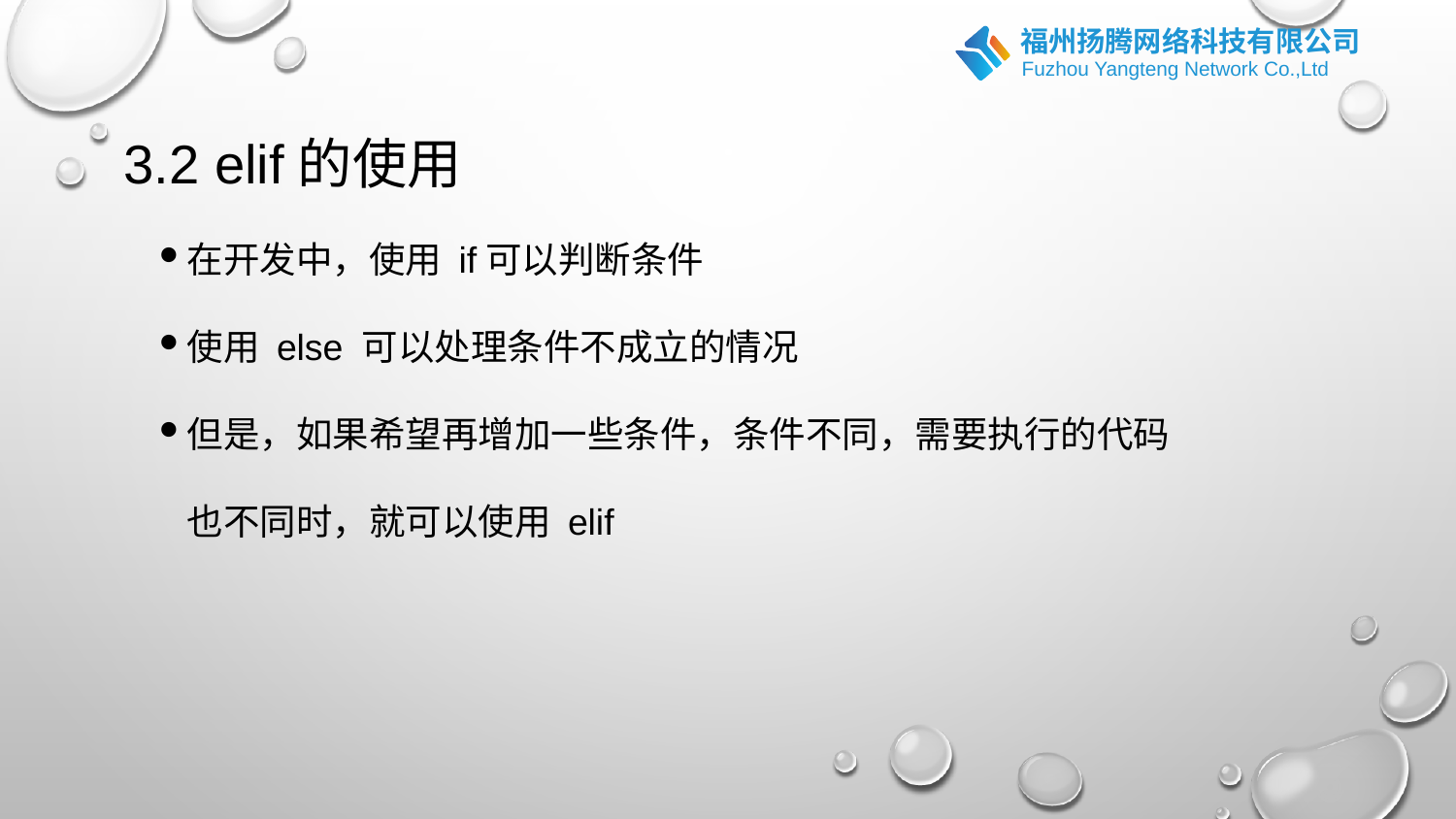

# 3.2 elif的使用
在开发中，使用 if可以判断条件
使用 else 可以处理条件不成立的情况
但是，如果希望再增加一些条件，条件不同，需要执行的代码也不同时，就可以使用 elif